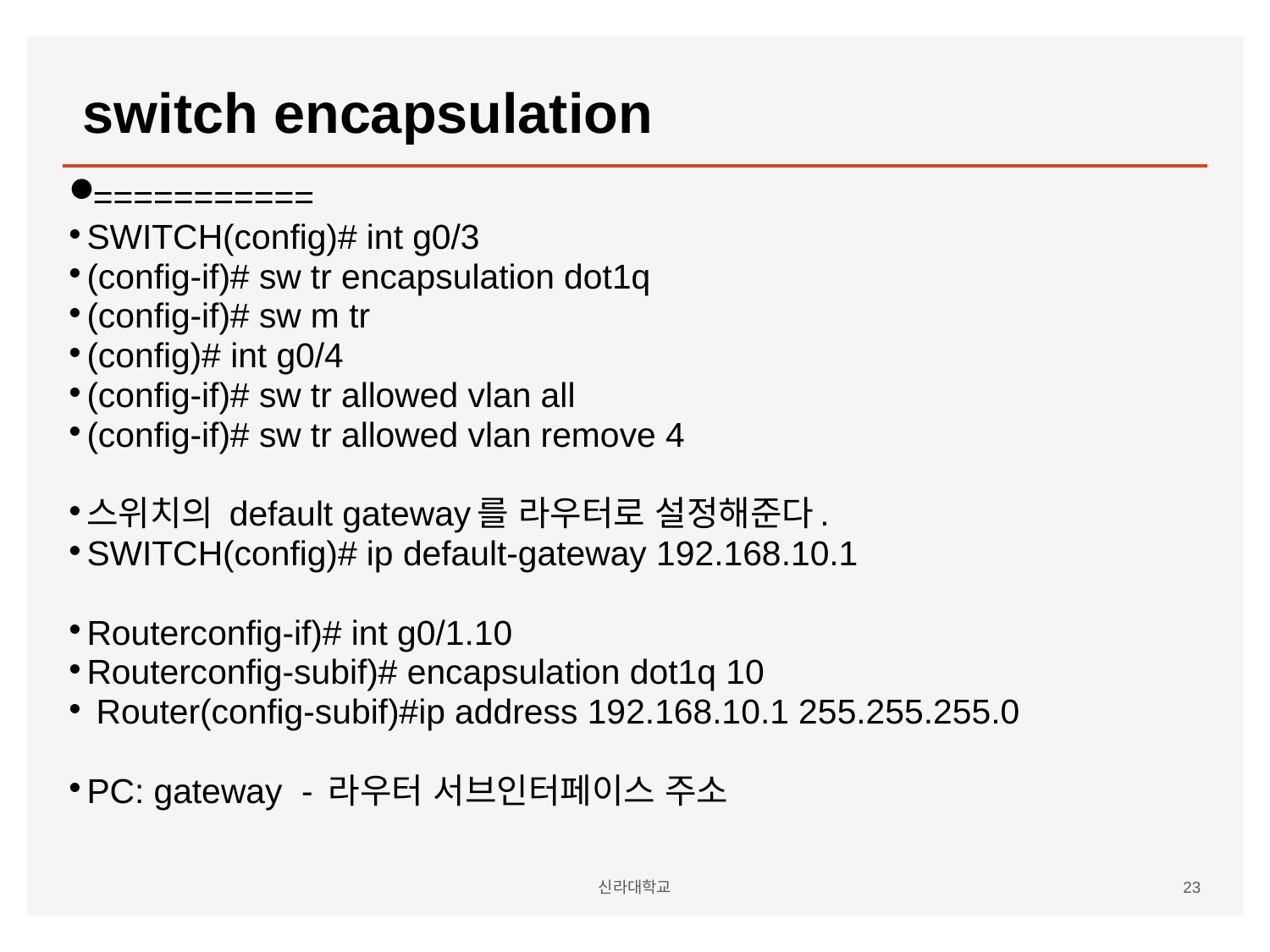

# switch encapsulation
===========
SWITCH(config)# int g0/3
(config-if)# sw tr encapsulation dot1q
(config-if)# sw m tr
(config)# int g0/4
(config-if)# sw tr allowed vlan all
(config-if)# sw tr allowed vlan remove 4

스위치의 default gateway를 라우터로 설정해준다.
SWITCH(config)# ip default-gateway 192.168.10.1

Routerconfig-if)# int g0/1.10
Routerconfig-subif)# encapsulation dot1q 10
 Router(config-subif)#ip address 192.168.10.1 255.255.255.0

PC: gateway  - 라우터 서브인터페이스 주소

신라대학교
23